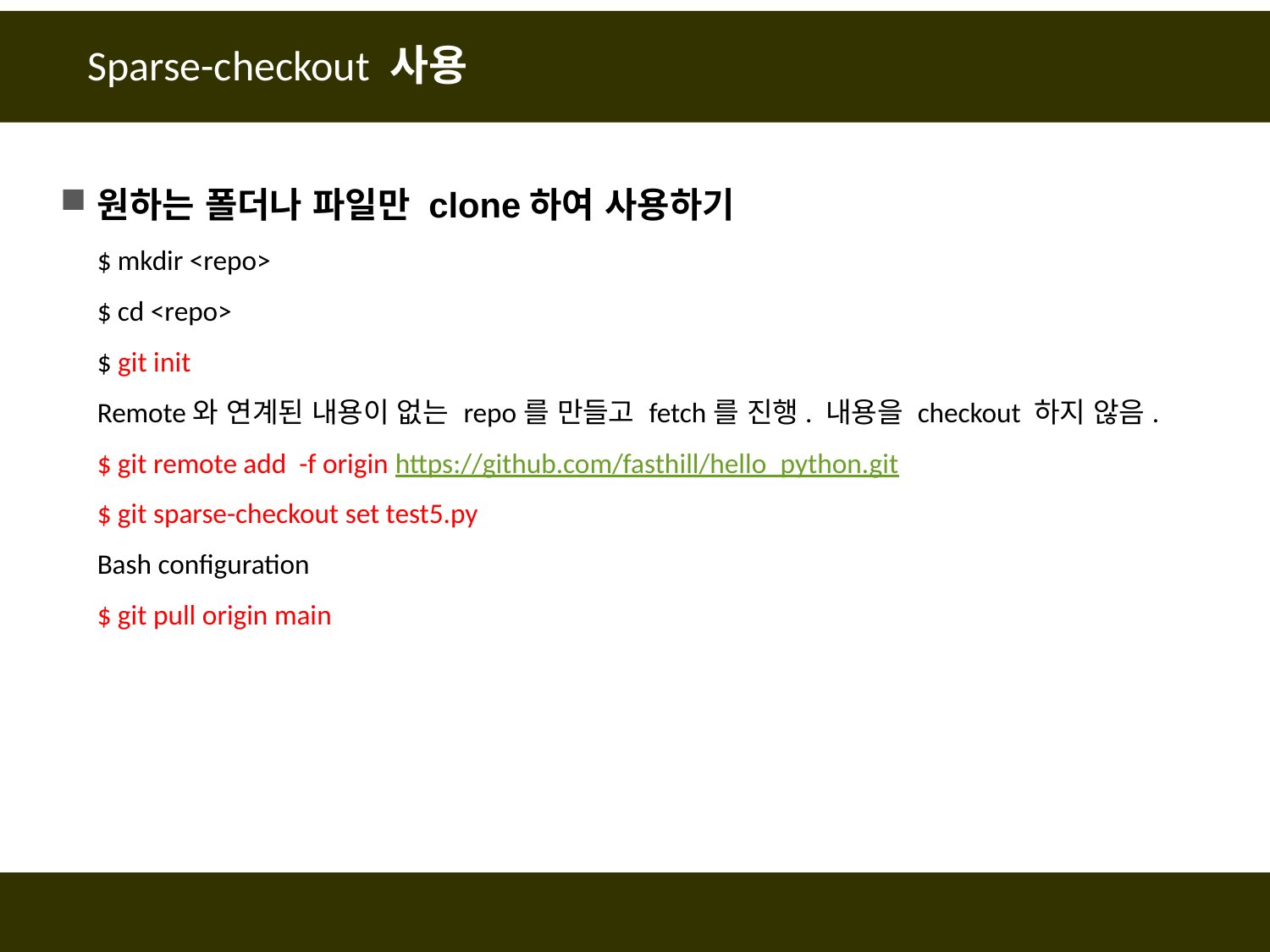

# Sparse-checkout 사용
원하는 폴더나 파일만 clone하여 사용하기
$ mkdir <repo>
$ cd <repo>
$ git init
Remote와 연계된 내용이 없는 repo를 만들고 fetch를 진행. 내용을 checkout 하지 않음.
$ git remote add  -f origin https://github.com/fasthill/hello_python.git
$ git sparse-checkout set test5.py
Bash configuration
$ git pull origin main